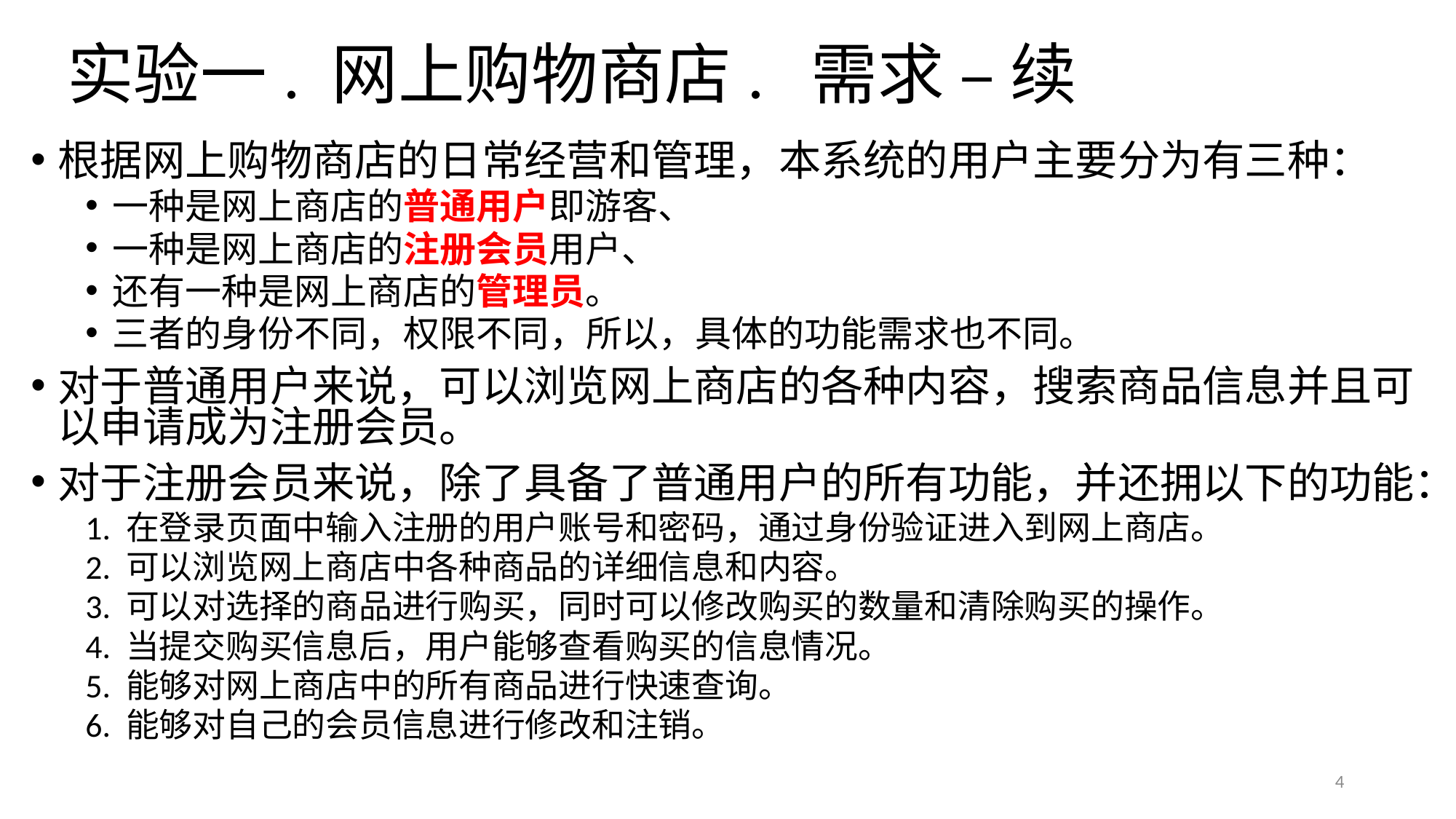

# 实验一. 网上购物商店.  需求 – 续
根据网上购物商店的日常经营和管理，本系统的用户主要分为有三种：
一种是网上商店的普通用户即游客、
一种是网上商店的注册会员用户、
还有一种是网上商店的管理员。
三者的身份不同，权限不同，所以，具体的功能需求也不同。
对于普通用户来说，可以浏览网上商店的各种内容，搜索商品信息并且可以申请成为注册会员。
对于注册会员来说，除了具备了普通用户的所有功能，并还拥以下的功能：
1. 在登录页面中输入注册的用户账号和密码，通过身份验证进入到网上商店。
2. 可以浏览网上商店中各种商品的详细信息和内容。
3. 可以对选择的商品进行购买，同时可以修改购买的数量和清除购买的操作。
4. 当提交购买信息后，用户能够查看购买的信息情况。
5. 能够对网上商店中的所有商品进行快速查询。
6. 能够对自己的会员信息进行修改和注销。
4